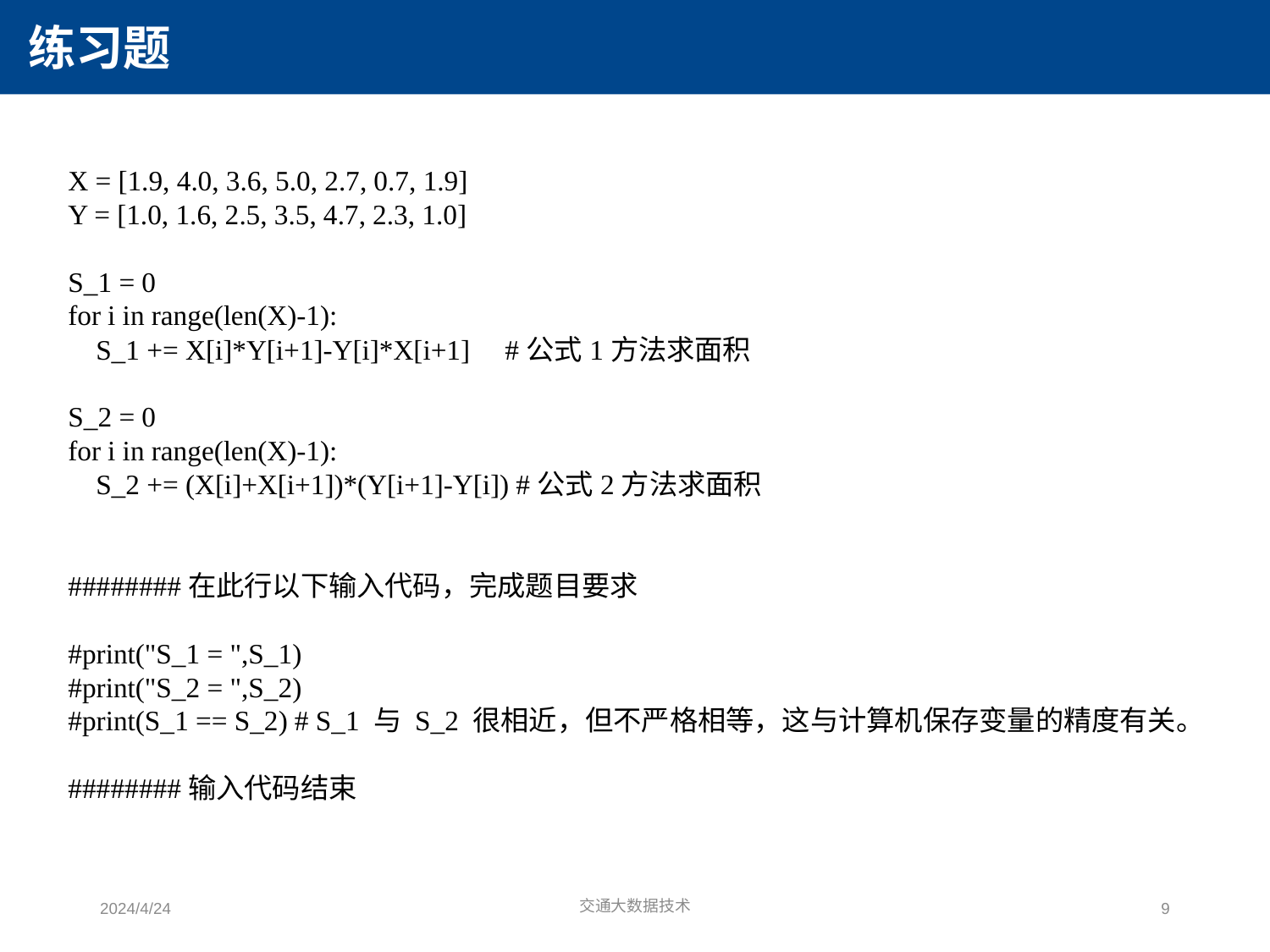

# 练习题
X = [1.9, 4.0, 3.6, 5.0, 2.7, 0.7, 1.9]
Y = [1.0, 1.6, 2.5, 3.5, 4.7, 2.3, 1.0]

S_1 = 0
for i in range(len(X)-1):
    S_1 += X[i]*Y[i+1]-Y[i]*X[i+1]     #公式1方法求面积

S_2 = 0
for i in range(len(X)-1):
    S_2 += (X[i]+X[i+1])*(Y[i+1]-Y[i]) #公式2方法求面积

########在此行以下输入代码，完成题目要求

#print("S_1 = ",S_1)
#print("S_2 = ",S_2)
#print(S_1 == S_2) # S_1 与 S_2 很相近，但不严格相等，这与计算机保存变量的精度有关。

########输入代码结束
2024/4/24
交通大数据技术
9